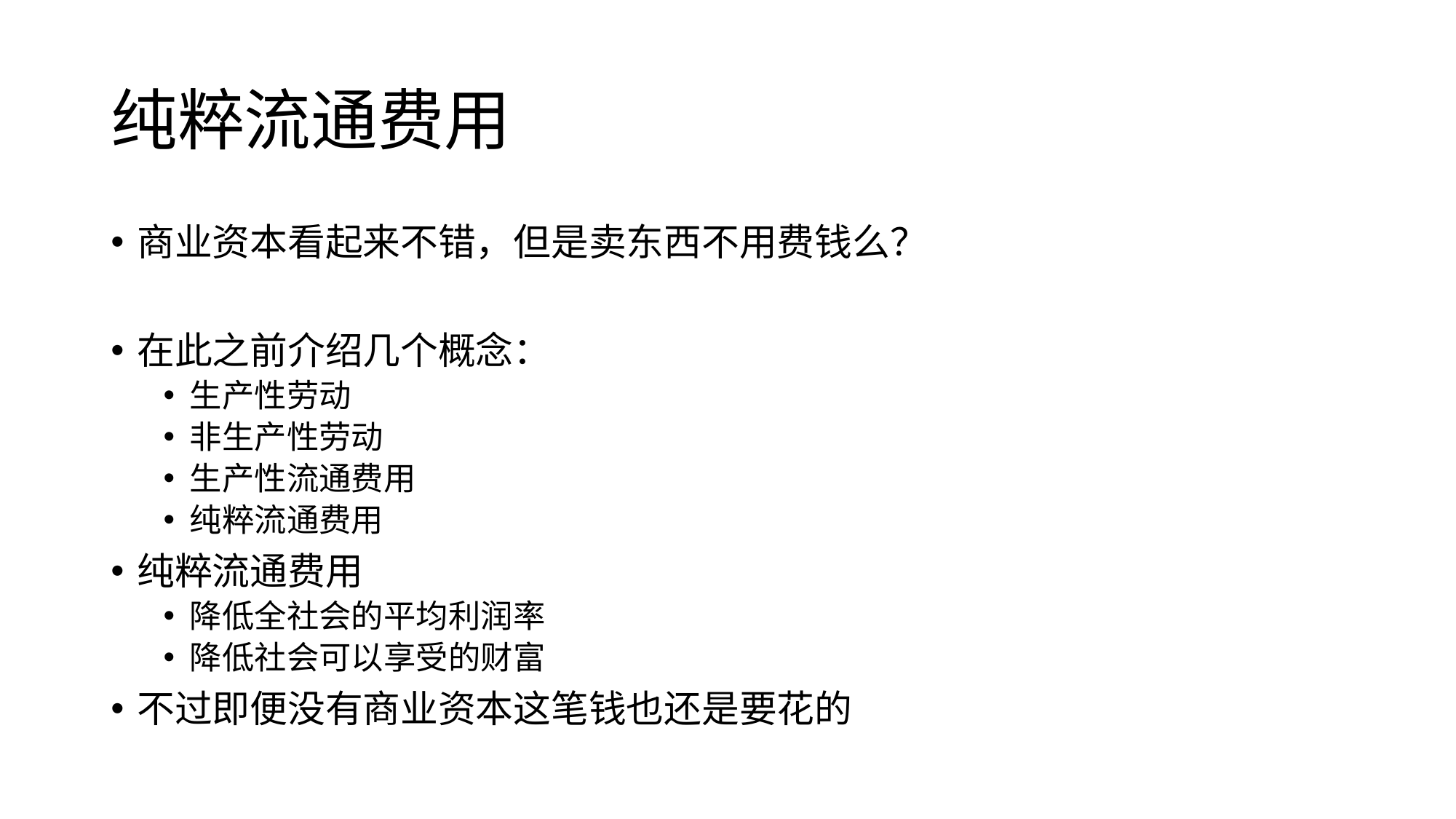

# 纯粹流通费用
商业资本看起来不错，但是卖东西不用费钱么？

在此之前介绍几个概念：
生产性劳动
非生产性劳动
生产性流通费用
纯粹流通费用
纯粹流通费用
降低全社会的平均利润率
降低社会可以享受的财富
不过即便没有商业资本这笔钱也还是要花的